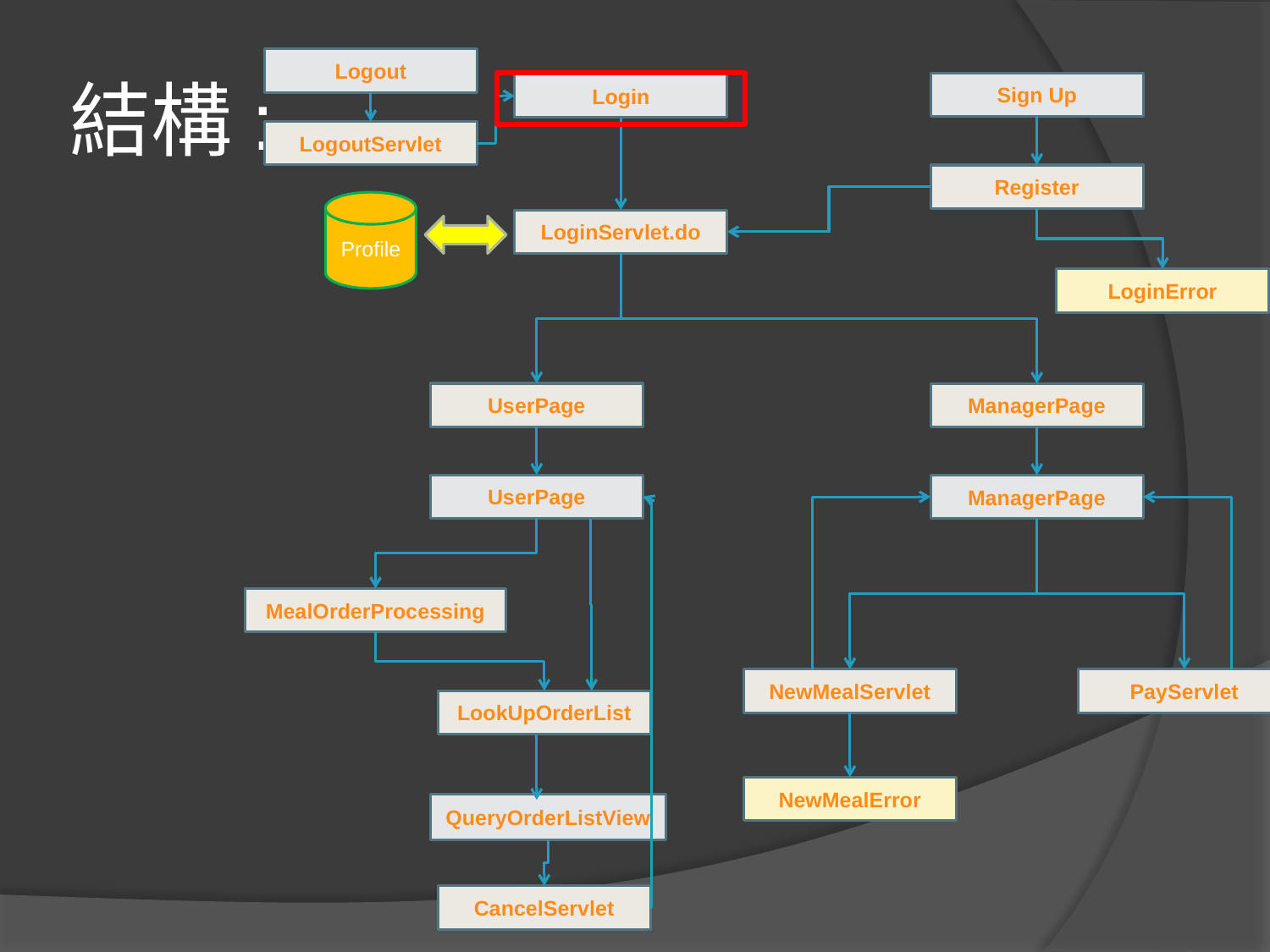

Logout
Sign Up
Login
LogoutServlet
Register
LoginServlet.do
LoginError
UserPage
ManagerPage
UserPage
ManagerPage
MealOrderProcessing
NewMealServlet
PayServlet
LookUpOrderList
NewMealError
QueryOrderListView
CancelServlet
# 結構:

Profile